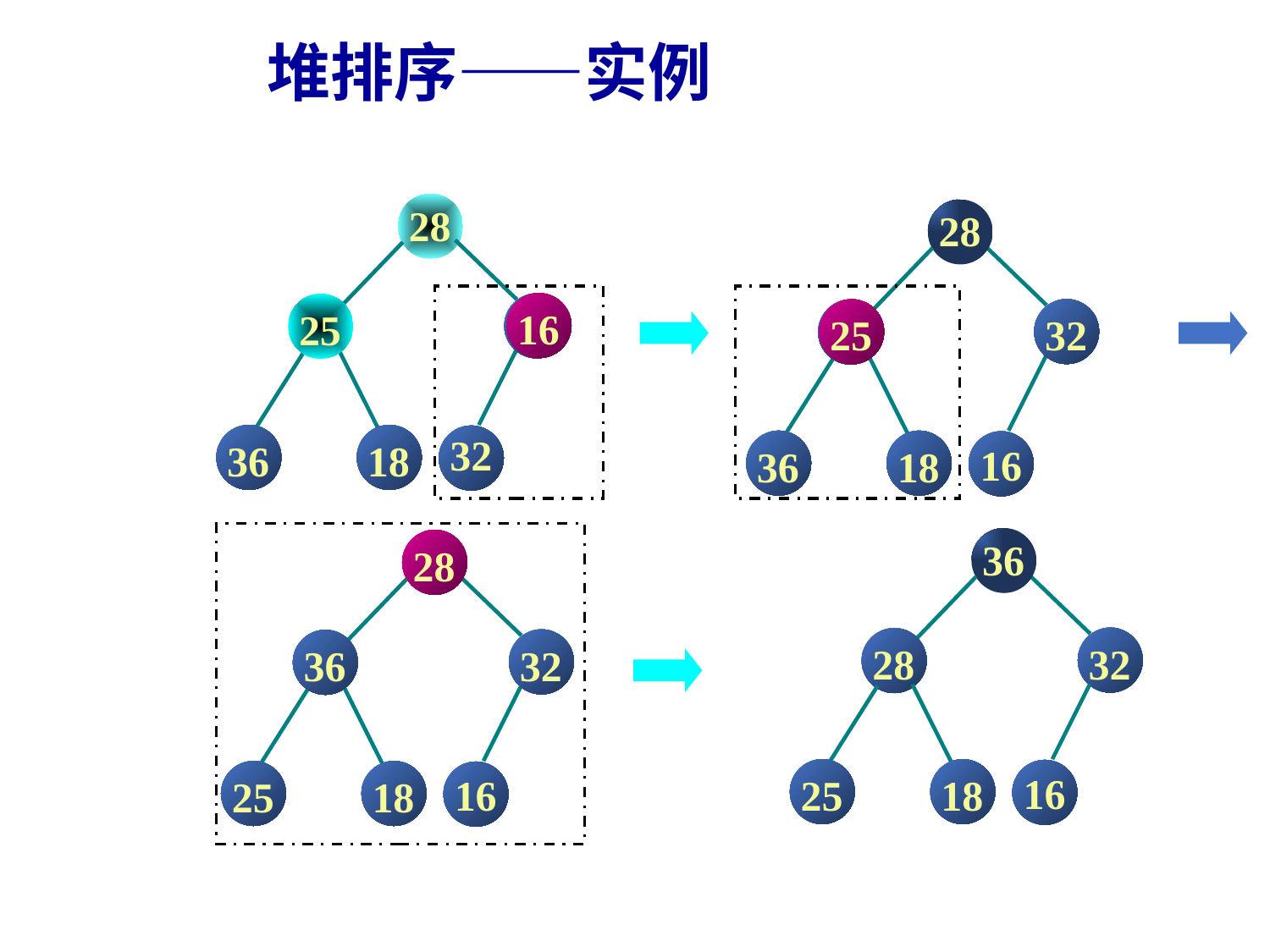

堆排序——实例

28

16
25

32

36
18

28

25

36
18

16

32

16

25

36

32
28

28

32

16

28

36

25

18

16
25
18